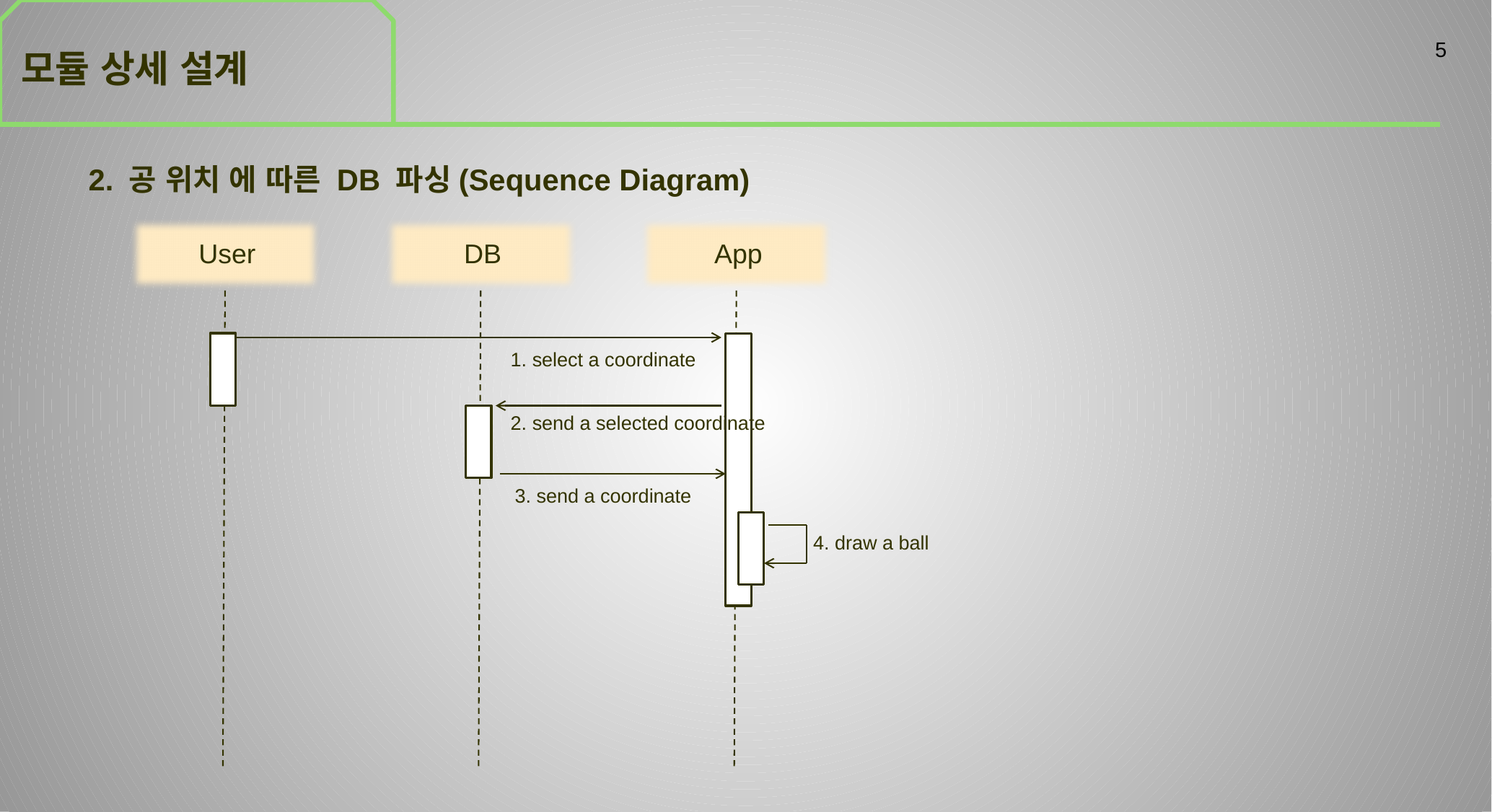

모듈 상세 설계
5
 2. 공 위치 에 따른 DB 파싱(Sequence Diagram)

User
DB
App

1. select a coordinate

2. send a selected coordinate
3. send a coordinate

4. draw a ball